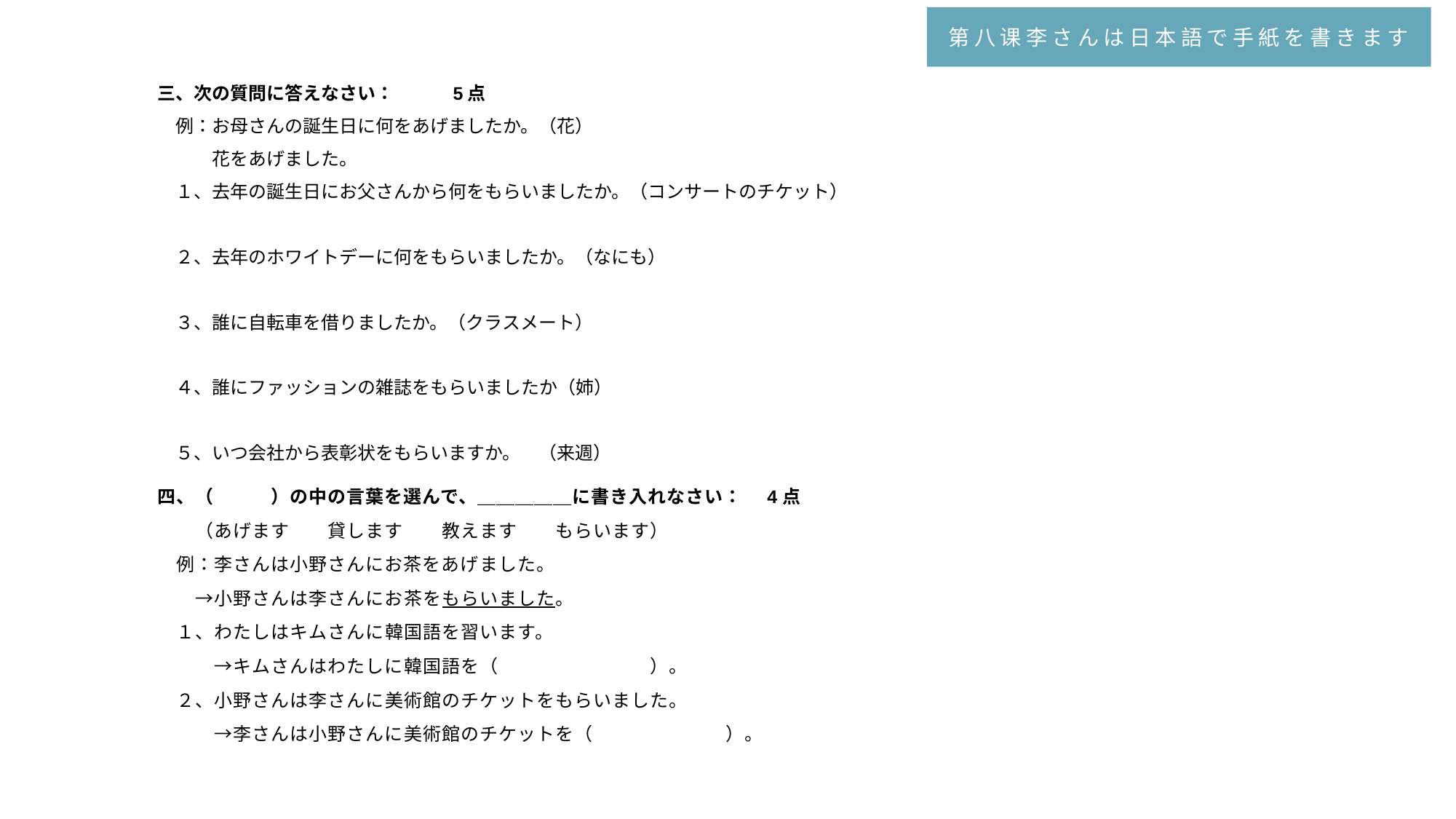

第八课李さんは日本語で手紙を書きます
三、次の質問に答えなさい：　　　5点
　例：お母さんの誕生日に何をあげましたか。（花）
　　　花をあげました。
　１、去年の誕生日にお父さんから何をもらいましたか。（コンサートのチケット）

　２、去年のホワイトデーに何をもらいましたか。（なにも）

　３、誰に自転車を借りましたか。（クラスメート）

　４、誰にファッションの雑誌をもらいましたか（姉）

　５、いつ会社から表彰状をもらいますか。　（来週）
四、（　　　）の中の言葉を選んで、＿＿＿＿＿に書き入れなさい：　4点
　　（あげます　　貸します　　教えます　　もらいます）
　例：李さんは小野さんにお茶をあげました。
　　→小野さんは李さんにお茶をもらいました。
　１、わたしはキムさんに韓国語を習います。
　　　→キムさんはわたしに韓国語を（　　　　　　　　）。
　２、小野さんは李さんに美術館のチケットをもらいました。
　　　→李さんは小野さんに美術館のチケットを（　　　　　　　）。